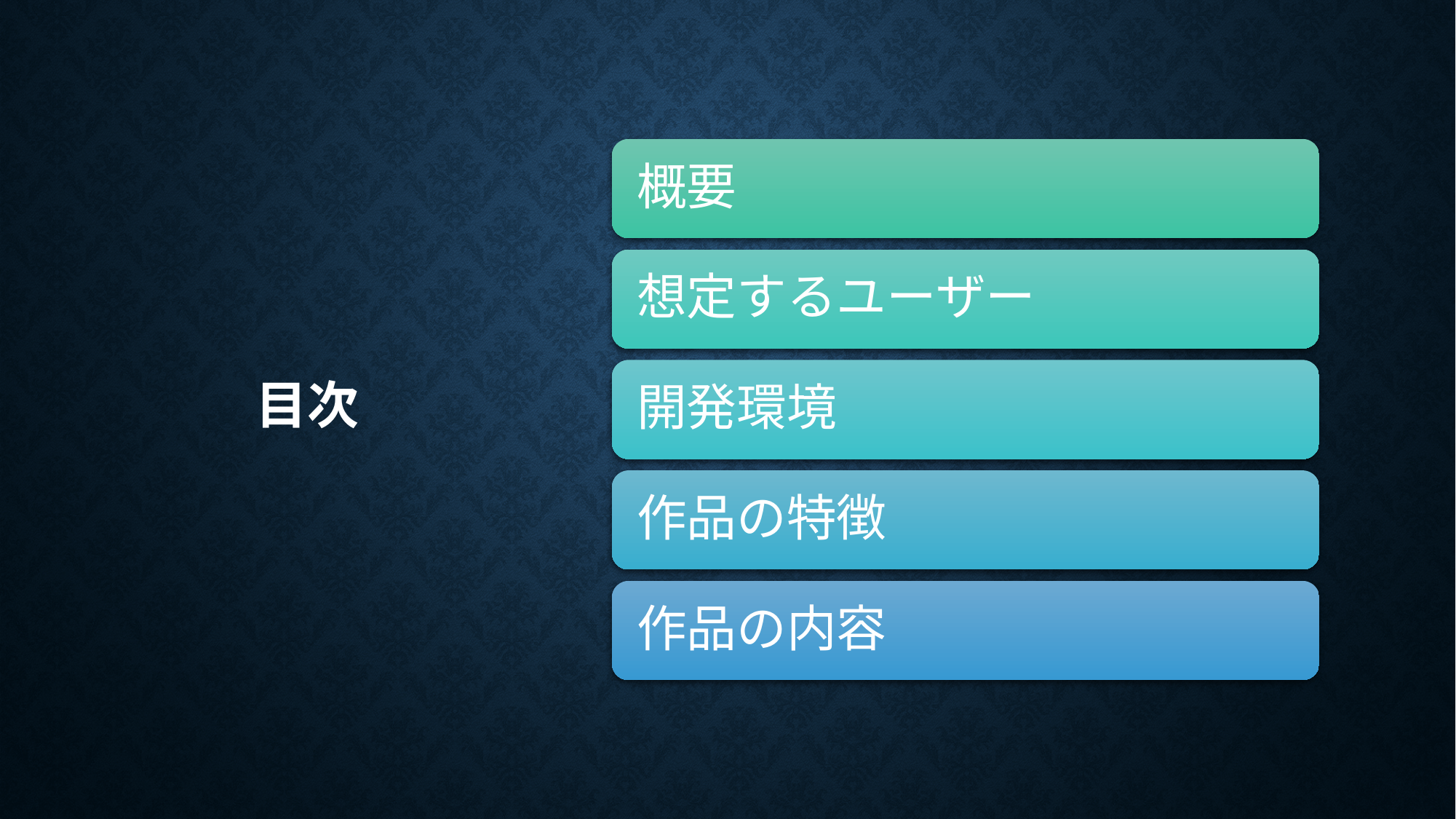

# 目次
概要
想定するユーザー
開発環境
作品の特徴
作品の内容